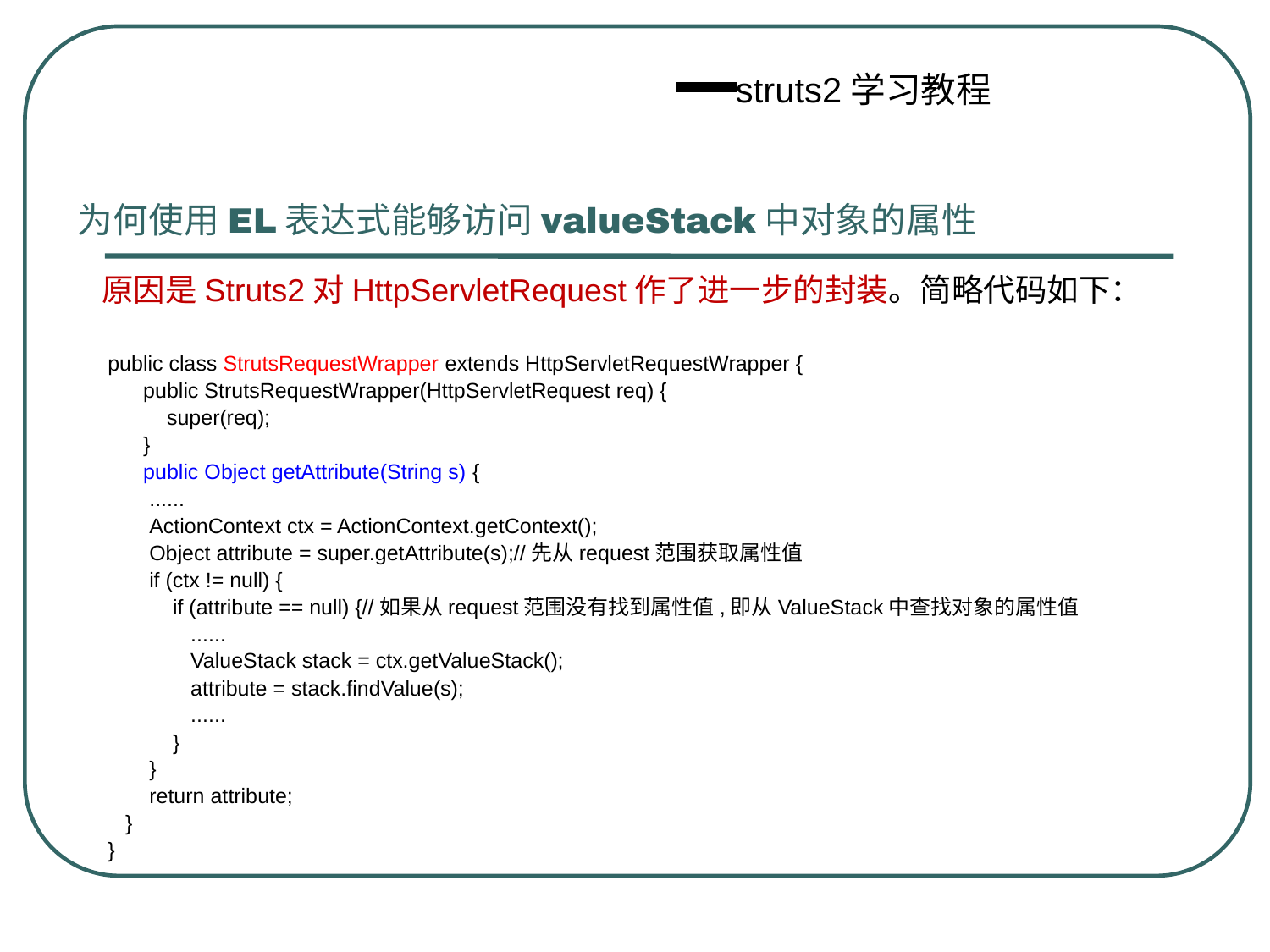

为何使用EL表达式能够访问valueStack中对象的属性

原因是Struts2对HttpServletRequest作了进一步的封装。简略代码如下：

 public class StrutsRequestWrapper extends HttpServletRequestWrapper {
       public StrutsRequestWrapper(HttpServletRequest req) {
           super(req);
       }
       public Object getAttribute(String s) {
        ......
        ActionContext ctx = ActionContext.getContext();
        Object attribute = super.getAttribute(s);//先从request范围获取属性值
        if (ctx != null) {
            if (attribute == null) {//如果从request范围没有找到属性值,即从ValueStack中查找对象的属性值
               ......
               ValueStack stack = ctx.getValueStack();
               attribute = stack.findValue(s);
               ......
            }
        }
        return attribute;
    }
 }